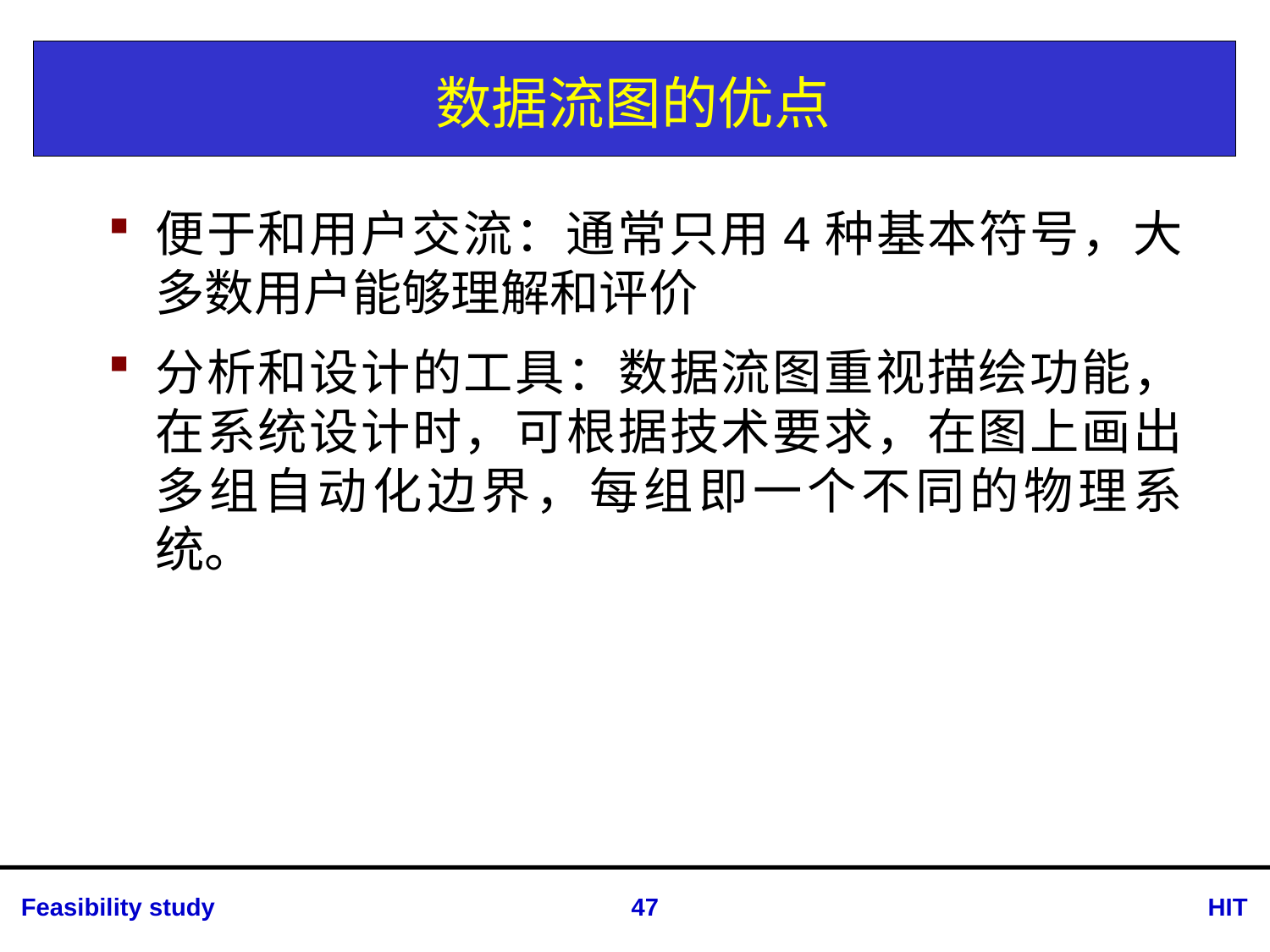

# 数据流图的优点
便于和用户交流：通常只用4种基本符号，大多数用户能够理解和评价
分析和设计的工具：数据流图重视描绘功能，在系统设计时，可根据技术要求，在图上画出多组自动化边界，每组即一个不同的物理系统。